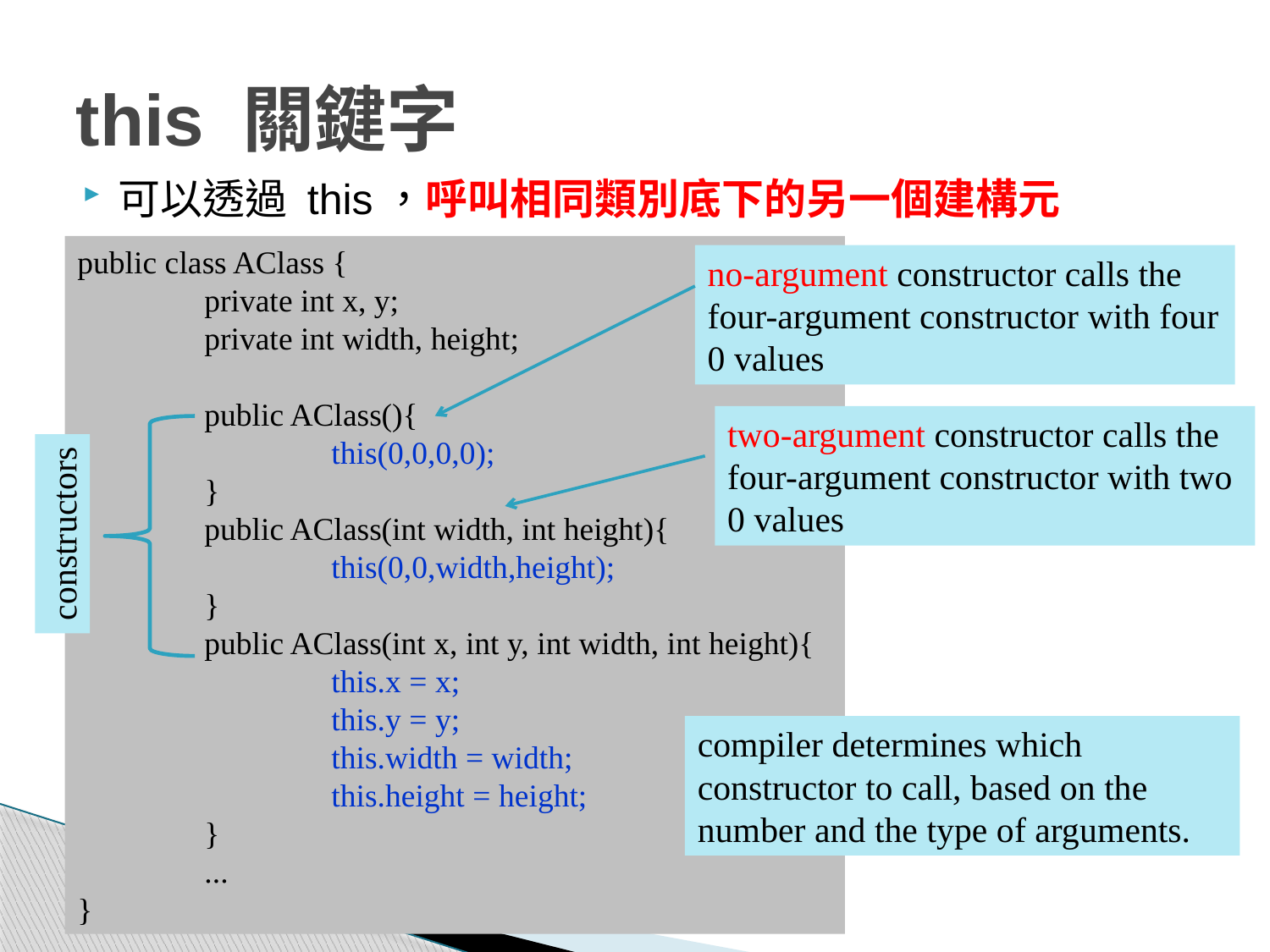

# this 關鍵字
可以透過 this，呼叫相同類別底下的另一個建構元
public class AClass {
	private int x, y;
	private int width, height;

	public AClass(){
		this(0,0,0,0);
	}
	public AClass(int width, int height){
		this(0,0,width,height);
	}
	public AClass(int x, int y, int width, int height){
		this.x = x;
		this.y = y;
		this.width = width;
		this.height = height;
	}
	...
}
no-argument constructor calls the four-argument constructor with four 0 values
two-argument constructor calls the four-argument constructor with two 0 values

constructors
compiler determines which constructor to call, based on the number and the type of arguments.